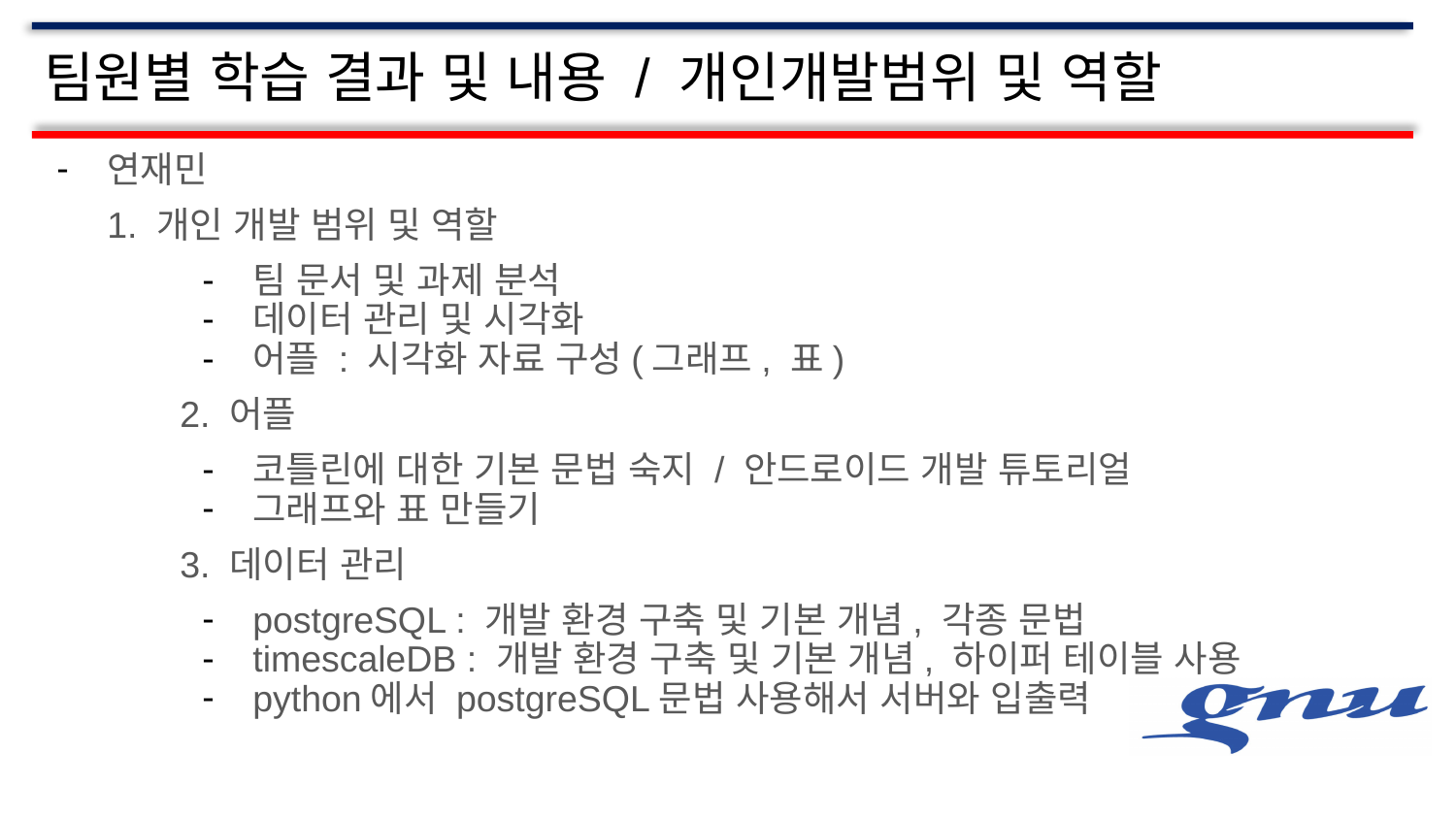

# 팀원별 학습 결과 및 내용 / 개인개발범위 및 역할
연재민
1. 개인 개발 범위 및 역할
팀 문서 및 과제 분석
데이터 관리 및 시각화
어플 : 시각화 자료 구성(그래프, 표)
 	2. 어플
코틀린에 대한 기본 문법 숙지 / 안드로이드 개발 튜토리얼
그래프와 표 만들기
	3. 데이터 관리
postgreSQL : 개발 환경 구축 및 기본 개념, 각종 문법
timescaleDB : 개발 환경 구축 및 기본 개념, 하이퍼 테이블 사용
python에서 postgreSQL문법 사용해서 서버와 입출력